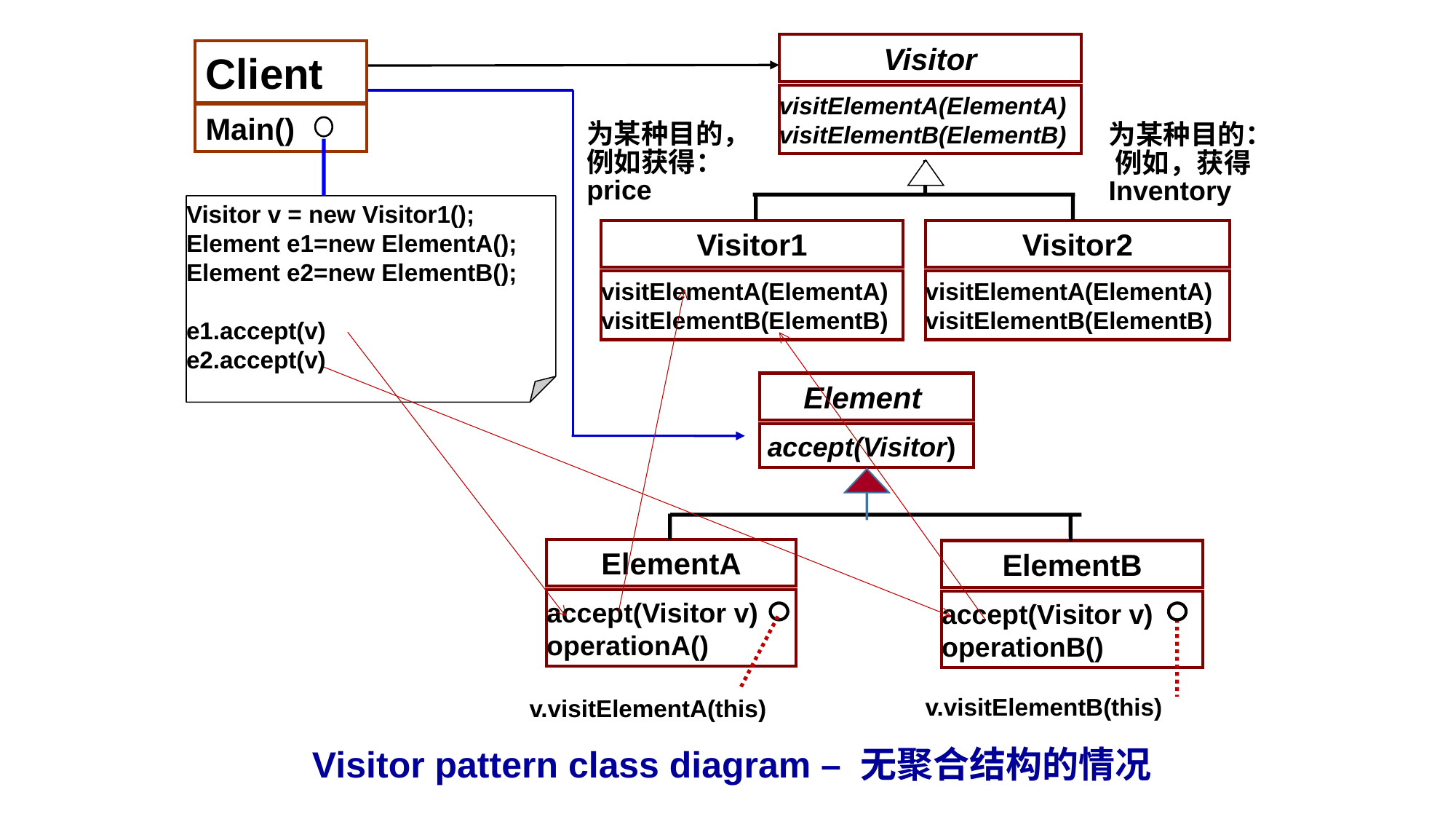

Visitor
Client
Main()

visitElementA(ElementA)
visitElementB(ElementB)
为某种目的，例如获得： price

Visitor v = new Visitor1();
Element e1=new ElementA();
Element e2=new ElementB();

e1.accept(v)
e2.accept(v)
为某种目的： 例如，获得Inventory

Visitor1
Visitor2
visitElementA(ElementA)
visitElementB(ElementB)
visitElementA(ElementA)
visitElementB(ElementB)
Element
 accept(Visitor)

ElementA
ElementB
accept(Visitor v)
operationA()
accept(Visitor v)
operationB()

v.visitElementA(this)

v.visitElementB(this)

Visitor pattern class diagram – 无聚合结构的情况